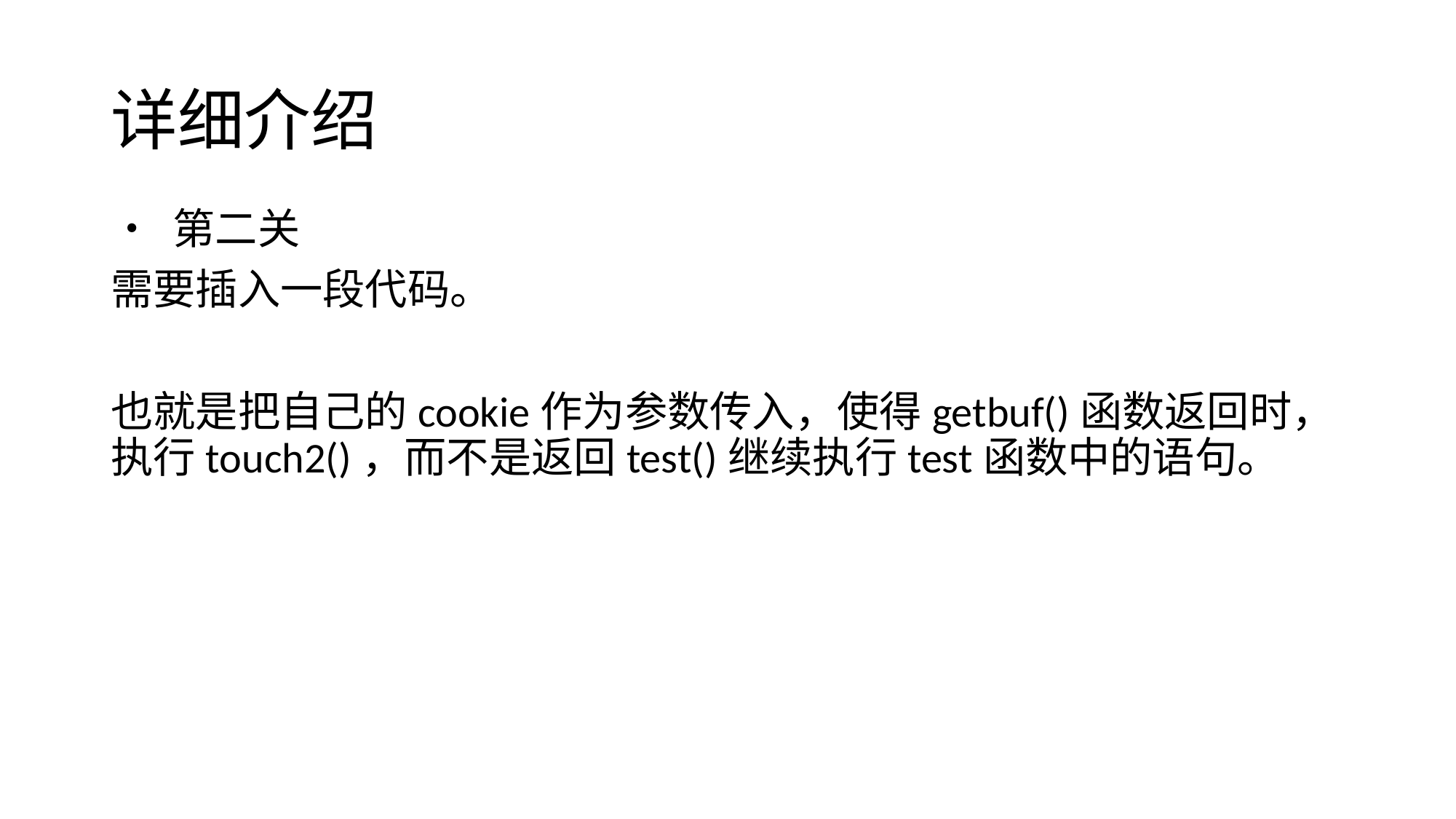

# 详细介绍
• 第二关
需要插入一段代码。

也就是把自己的cookie作为参数传入，使得getbuf()函数返回时，执行touch2()，而不是返回test()继续执行test函数中的语句。